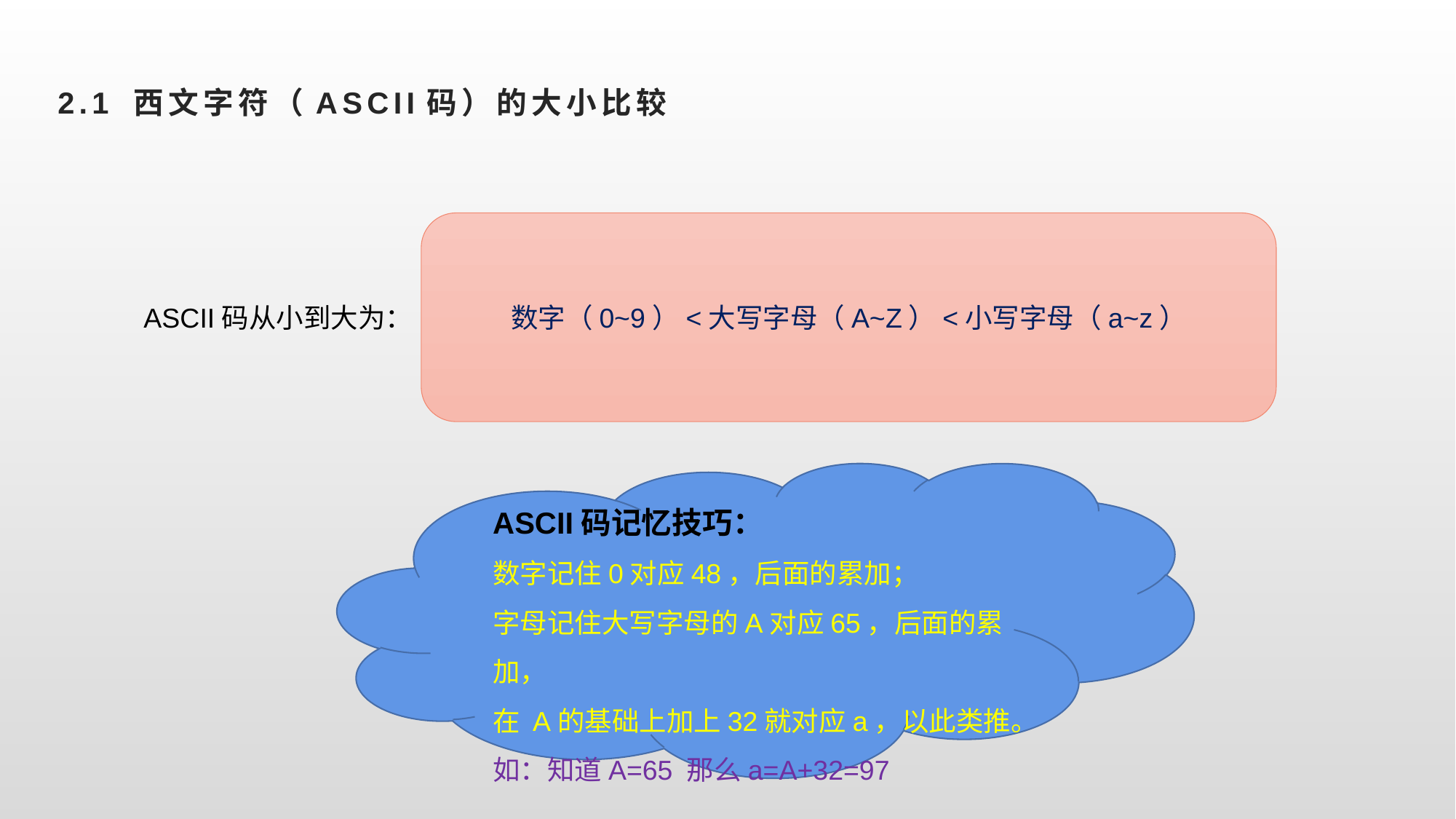

# 2.1 西文字符（ASCII码）的大小比较
数字（0~9）<大写字母（A~Z）<小写字母（a~z）
ASCII码从小到大为：

ASCII码记忆技巧：
数字记住0对应48，后面的累加；
字母记住大写字母的A对应65，后面的累加，
在 A的基础上加上32就对应a，以此类推。
如：知道A=65 那么a=A+32=97